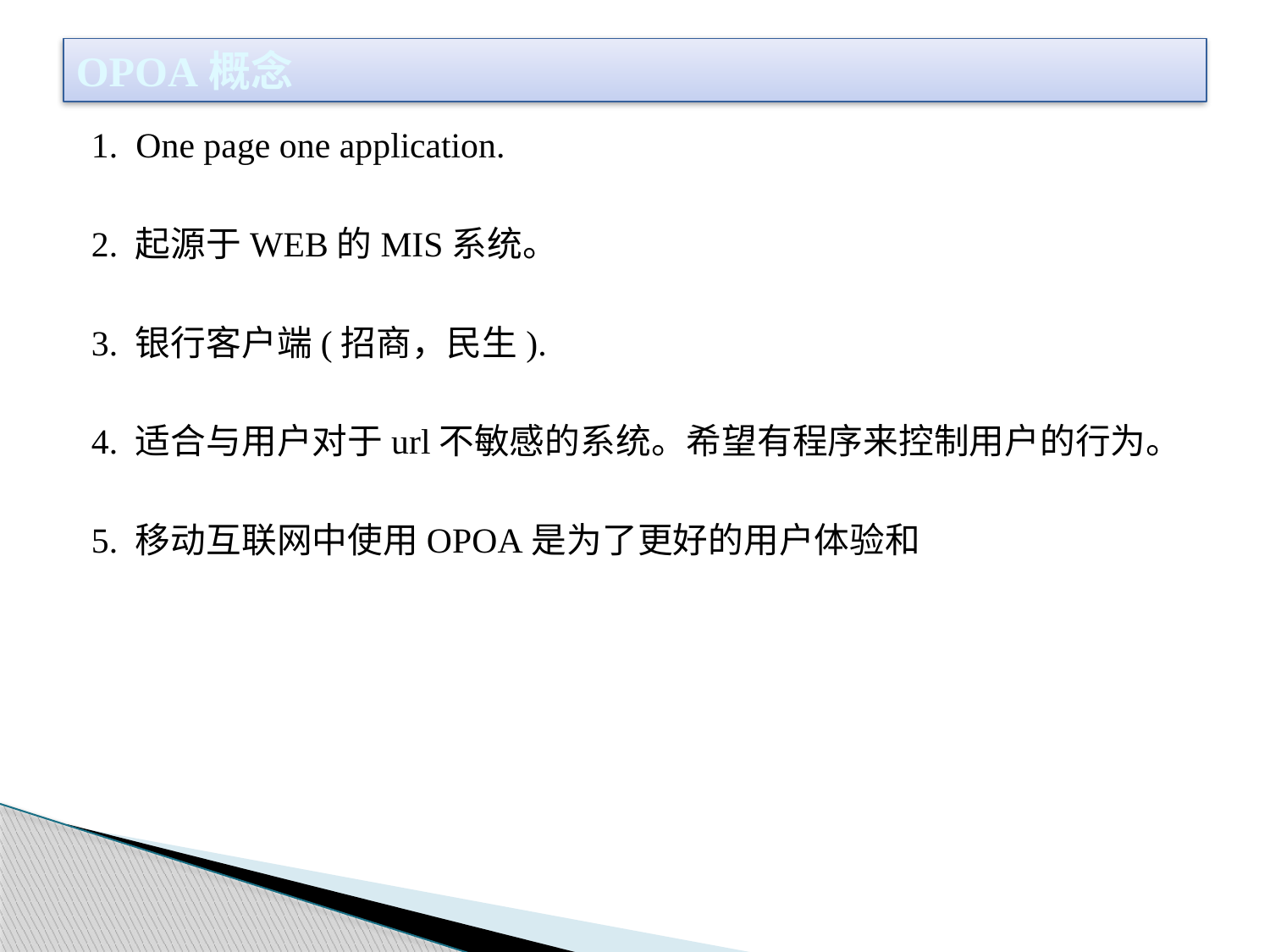

OPOA概念
1.  One page one application.

2. 起源于WEB的MIS系统。

3. 银行客户端(招商，民生).

4. 适合与用户对于url不敏感的系统。希望有程序来控制用户的行为。

5. 移动互联网中使用OPOA是为了更好的用户体验和